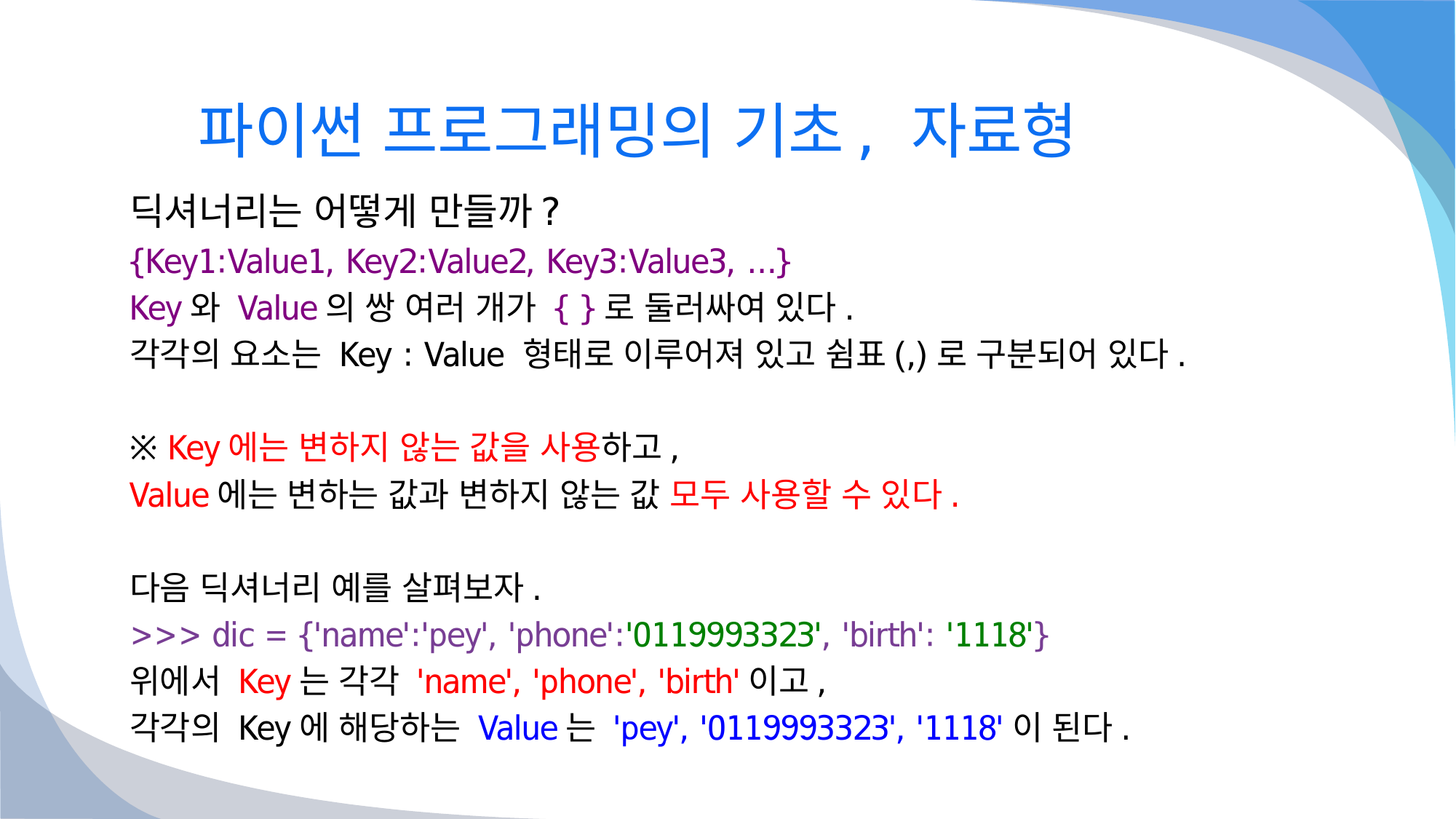

# 파이썬 프로그래밍의 기초, 자료형
딕셔너리는 어떻게 만들까?
{Key1:Value1, Key2:Value2, Key3:Value3, ...}
Key와 Value의 쌍 여러 개가 { }로 둘러싸여 있다.
각각의 요소는 Key : Value 형태로 이루어져 있고 쉼표(,)로 구분되어 있다.

※ Key에는 변하지 않는 값을 사용하고,
Value에는 변하는 값과 변하지 않는 값 모두 사용할 수 있다.

다음 딕셔너리 예를 살펴보자.
>>> dic = {'name':'pey', 'phone':'0119993323', 'birth': '1118'}
위에서 Key는 각각 'name', 'phone', 'birth'이고,
각각의 Key에 해당하는 Value는 'pey', '0119993323', '1118'이 된다.